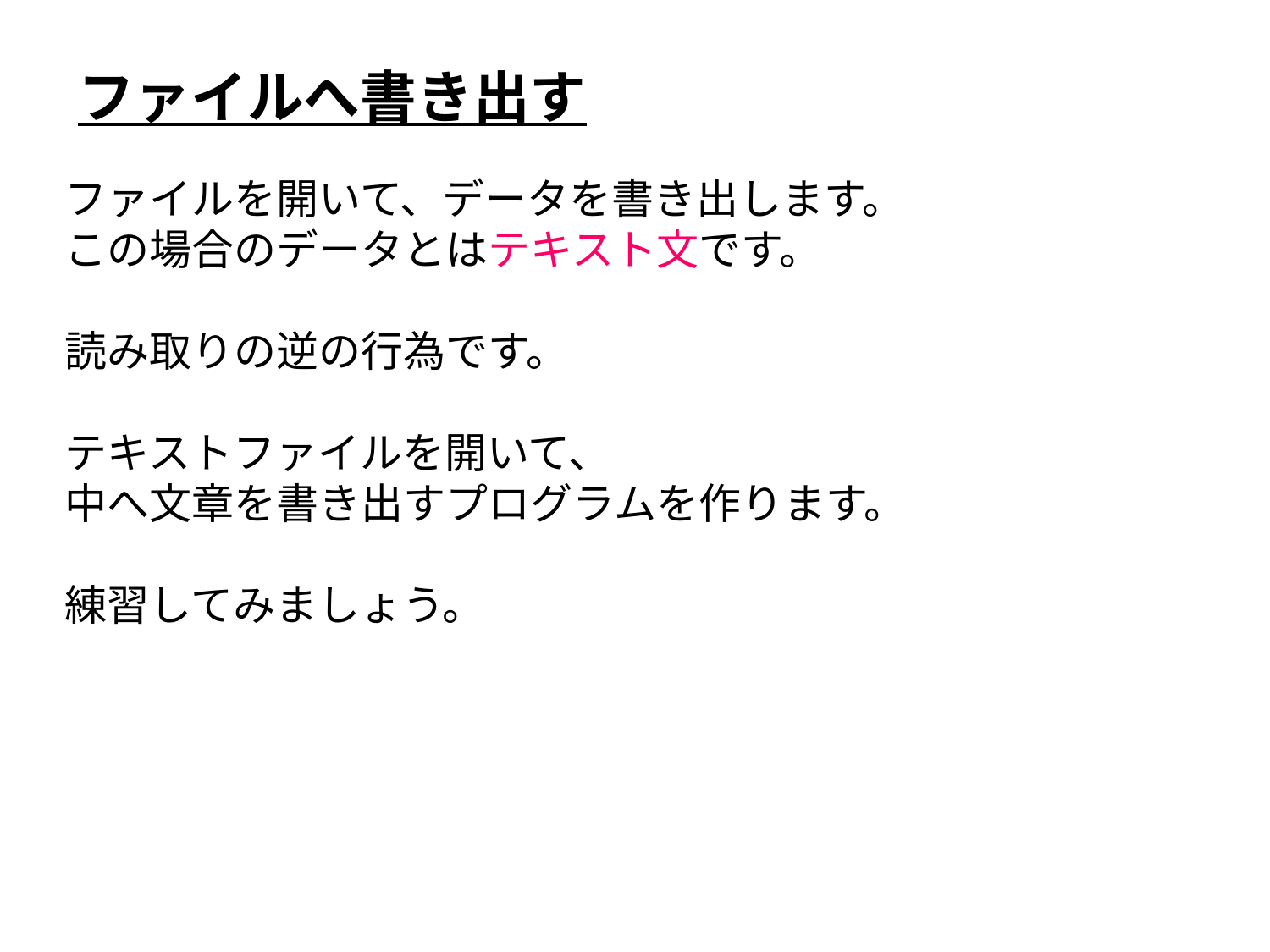

ファイルへ書き出す
ファイルを開いて、データを書き出します。
この場合のデータとはテキスト文です。

読み取りの逆の行為です。

テキストファイルを開いて、
中へ文章を書き出すプログラムを作ります。

練習してみましょう。